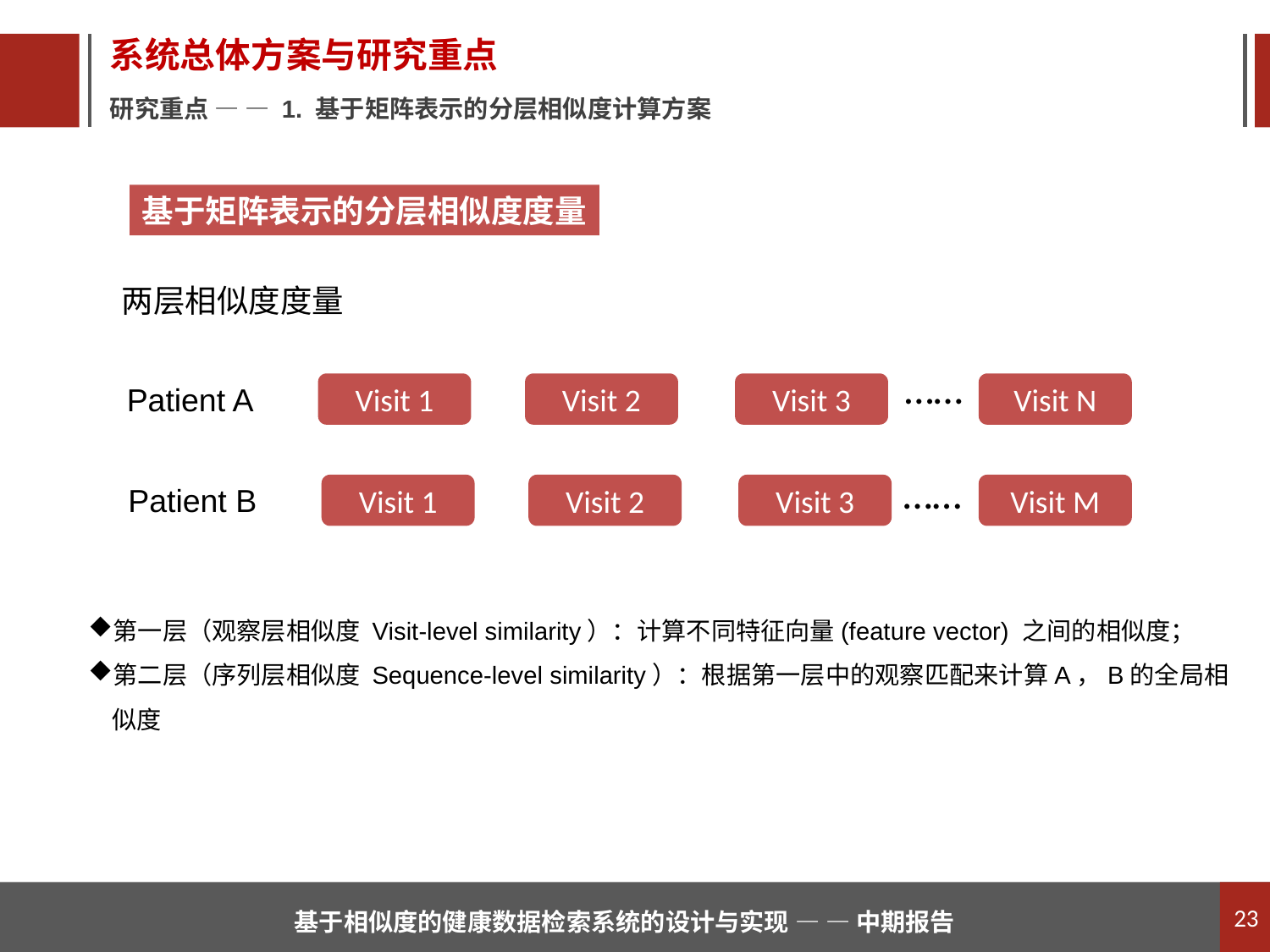

系统总体方案与研究重点

研究重点 — — 1. 基于矩阵表示的分层相似度计算方案
基于矩阵表示的分层相似度度量
两层相似度度量
……
Patient A
Visit 1
Visit 2
Visit 3
Visit N
……
Patient B
Visit 1
Visit 2
Visit 3
Visit M
第一层（观察层相似度 Visit-level similarity）：计算不同特征向量(feature vector) 之间的相似度；
第二层（序列层相似度 Sequence-level similarity）：根据第一层中的观察匹配来计算A，B的全局相似度

23
基于相似度的健康数据检索系统的设计与实现 — — 中期报告